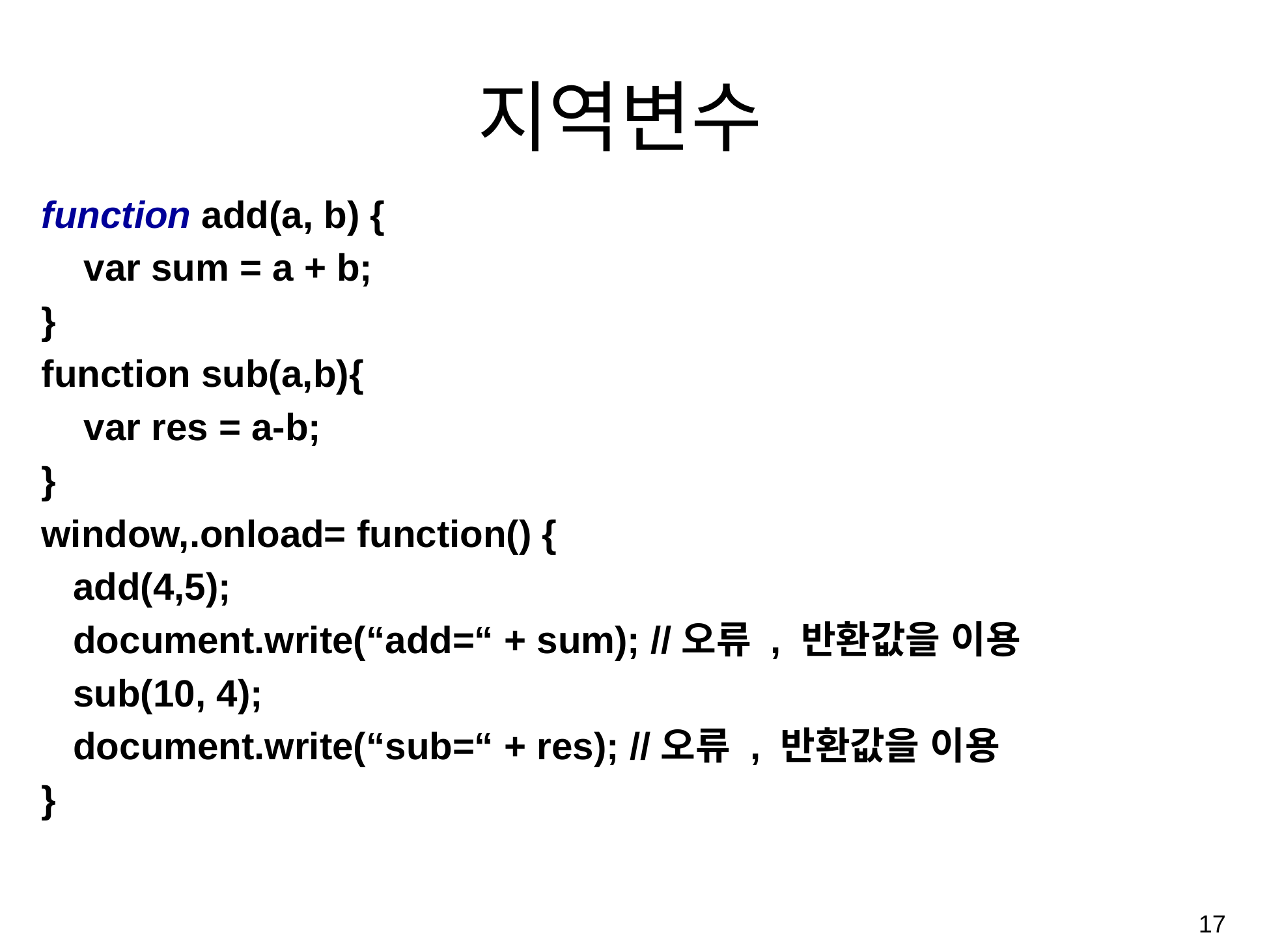

# 지역변수
function add(a, b) {
    var sum = a + b;
}
function sub(a,b){
    var res = a-b;
}
window,.onload= function() {
   add(4,5);
   document.write(“add=“ + sum); //오류 , 반환값을 이용
   sub(10, 4);
   document.write(“sub=“ + res); //오류 , 반환값을 이용
}

17